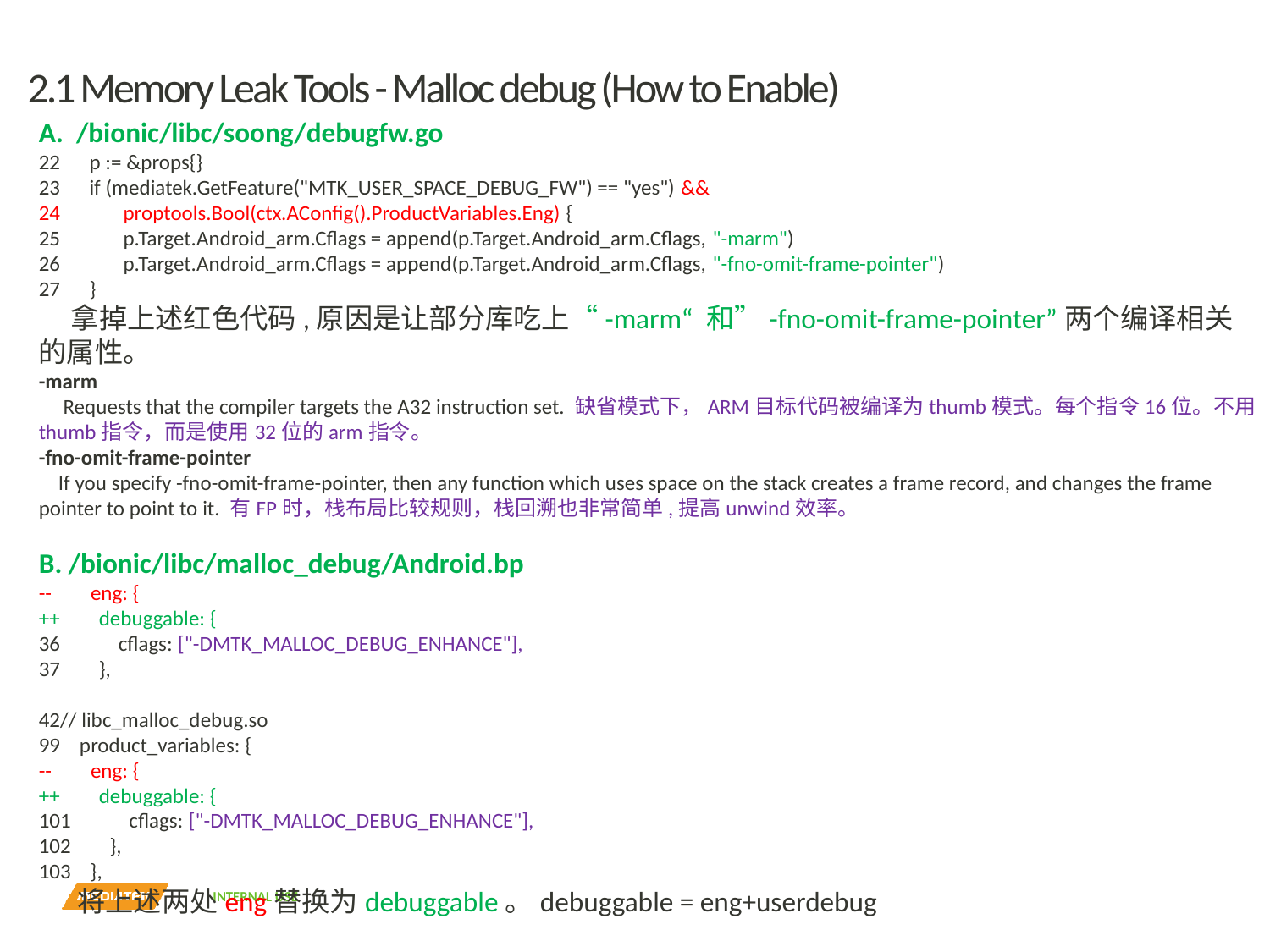

# 2.1 Memory Leak Tools - Malloc debug (How to Enable)
A.  /bionic/libc/soong/debugfw.go
22      p := &props{}
23      if (mediatek.GetFeature("MTK_USER_SPACE_DEBUG_FW") == "yes") &&
24             proptools.Bool(ctx.AConfig().ProductVariables.Eng) {
25             p.Target.Android_arm.Cflags = append(p.Target.Android_arm.Cflags, "-marm")
26             p.Target.Android_arm.Cflags = append(p.Target.Android_arm.Cflags, "-fno-omit-frame-pointer")
27      }
    拿掉上述红色代码,原因是让部分库吃上“-marm“ 和”-fno-omit-frame-pointer”两个编译相关的属性。
-marm
     Requests that the compiler targets the A32 instruction set. 缺省模式下，ARM目标代码被编译为thumb模式。每个指令16位。不用thumb指令，而是使用32位的arm指令。
-fno-omit-frame-pointer
    If you specify -fno-omit-frame-pointer, then any function which uses space on the stack creates a frame record, and changes the frame pointer to point to it. 有FP时，栈布局比较规则，栈回溯也非常简单,提高unwind效率。

B. /bionic/libc/malloc_debug/Android.bp
--        eng: {
++        debuggable: {
36            cflags: ["-DMTK_MALLOC_DEBUG_ENHANCE"],
37        },

42// libc_malloc_debug.so
99    product_variables: {
--        eng: {
++        debuggable: {
101            cflags: ["-DMTK_MALLOC_DEBUG_ENHANCE"],
102        },
103    },
     将上述两处eng替换为debuggable。debuggable = eng+userdebug